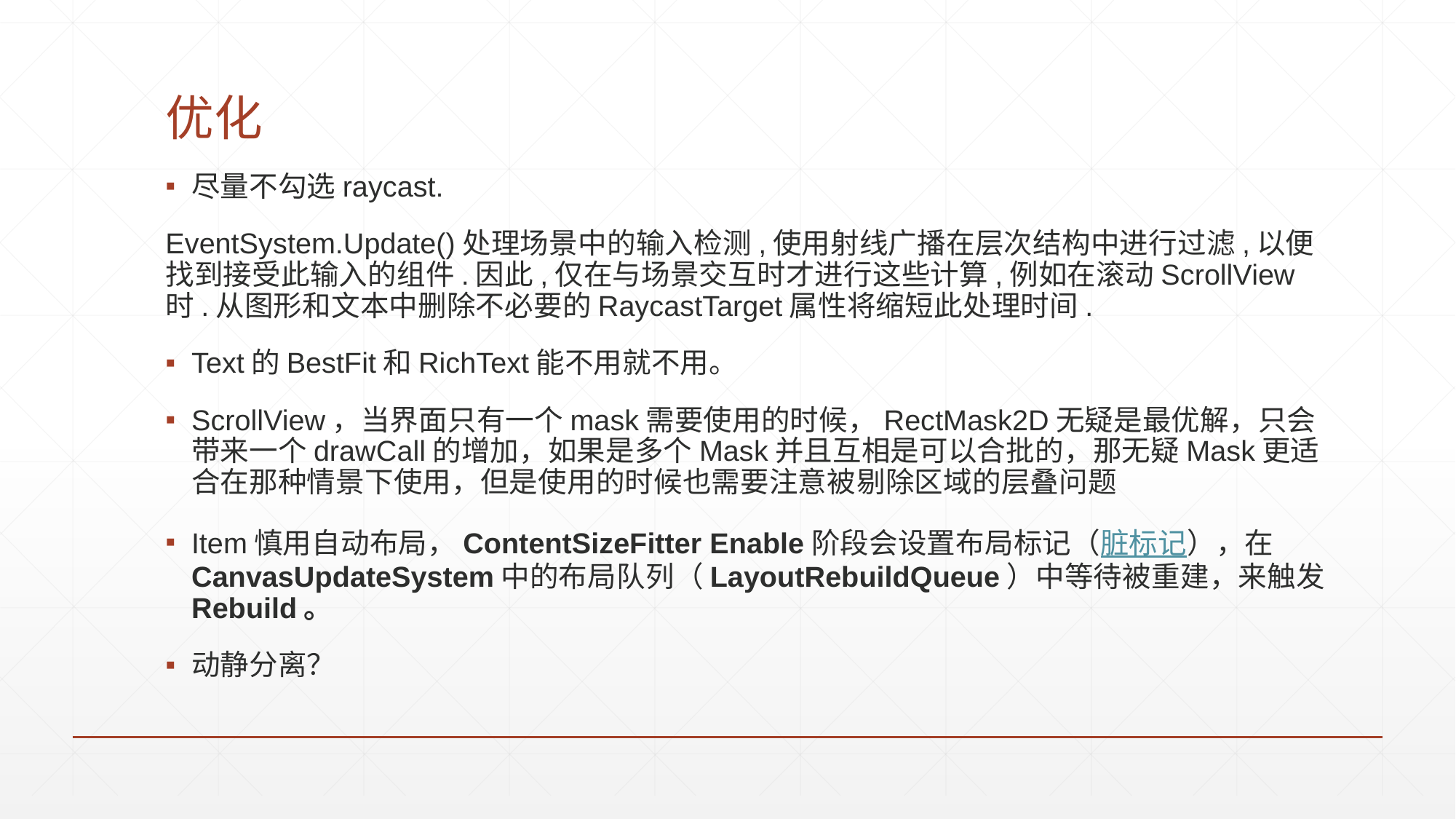

# 优化
尽量不勾选raycast.
EventSystem.Update()处理场景中的输入检测,使用射线广播在层次结构中进行过滤,以便找到接受此输入的组件.因此,仅在与场景交互时才进行这些计算,例如在滚动ScrollView时.从图形和文本中删除不必要的RaycastTarget属性将缩短此处理时间.
Text的BestFit和RichText能不用就不用。
ScrollView，当界面只有一个mask需要使用的时候，RectMask2D无疑是最优解，只会带来一个drawCall的增加，如果是多个Mask并且互相是可以合批的，那无疑Mask更适合在那种情景下使用，但是使用的时候也需要注意被剔除区域的层叠问题
Item慎用自动布局，ContentSizeFitter Enable阶段会设置布局标记（脏标记），在CanvasUpdateSystem中的布局队列（LayoutRebuildQueue）中等待被重建，来触发Rebuild。
动静分离？